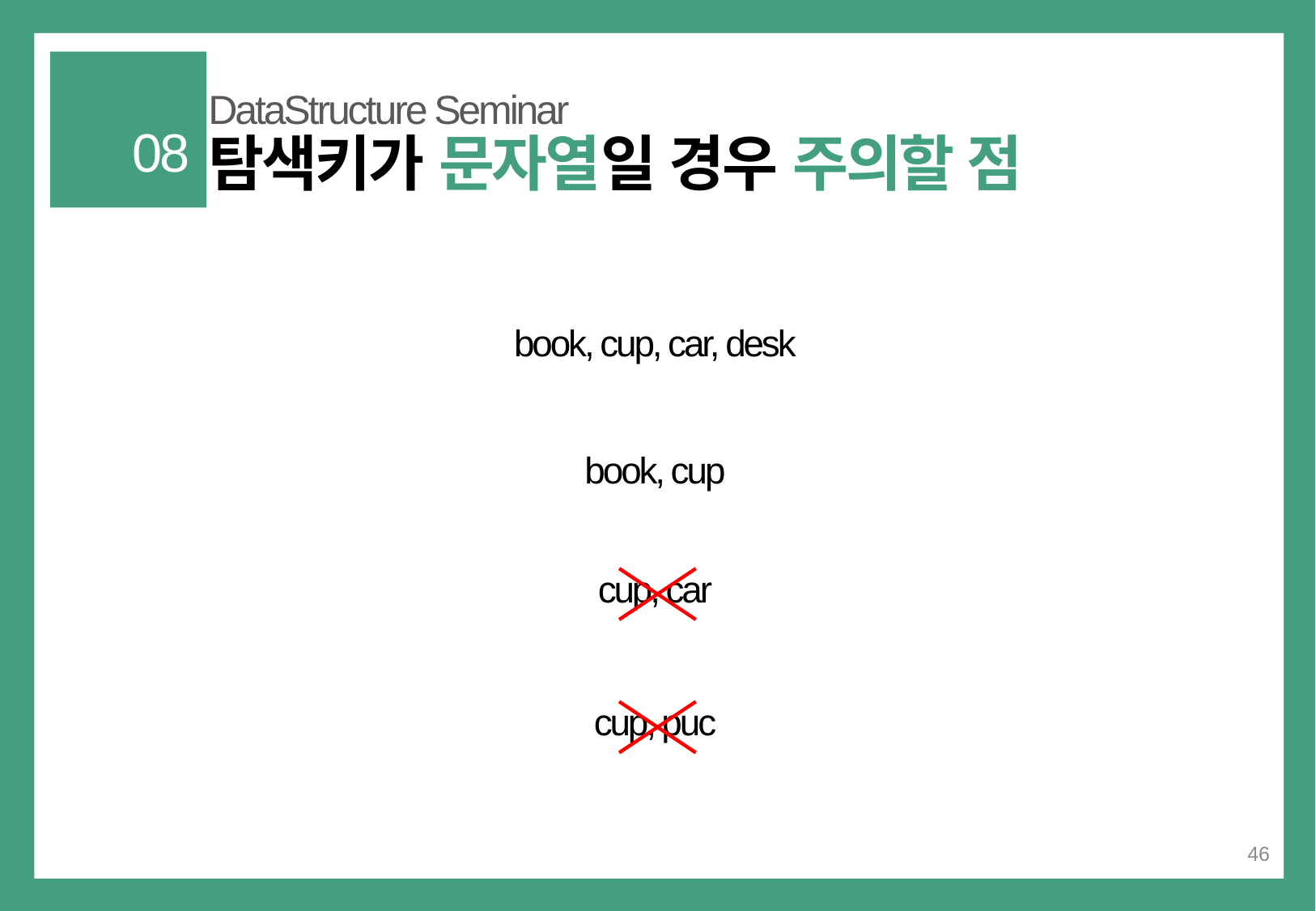

키(key) : 사전의 단어처럼 항목과 항목을 구별시켜주는 것
값(value) : 단어의 설명에 해당한다.

DataStructure Seminar
08
탐색키가 문자열일 경우 주의할 점
book, cup, car, desk
book, cup

cup, car

cup, puc
46